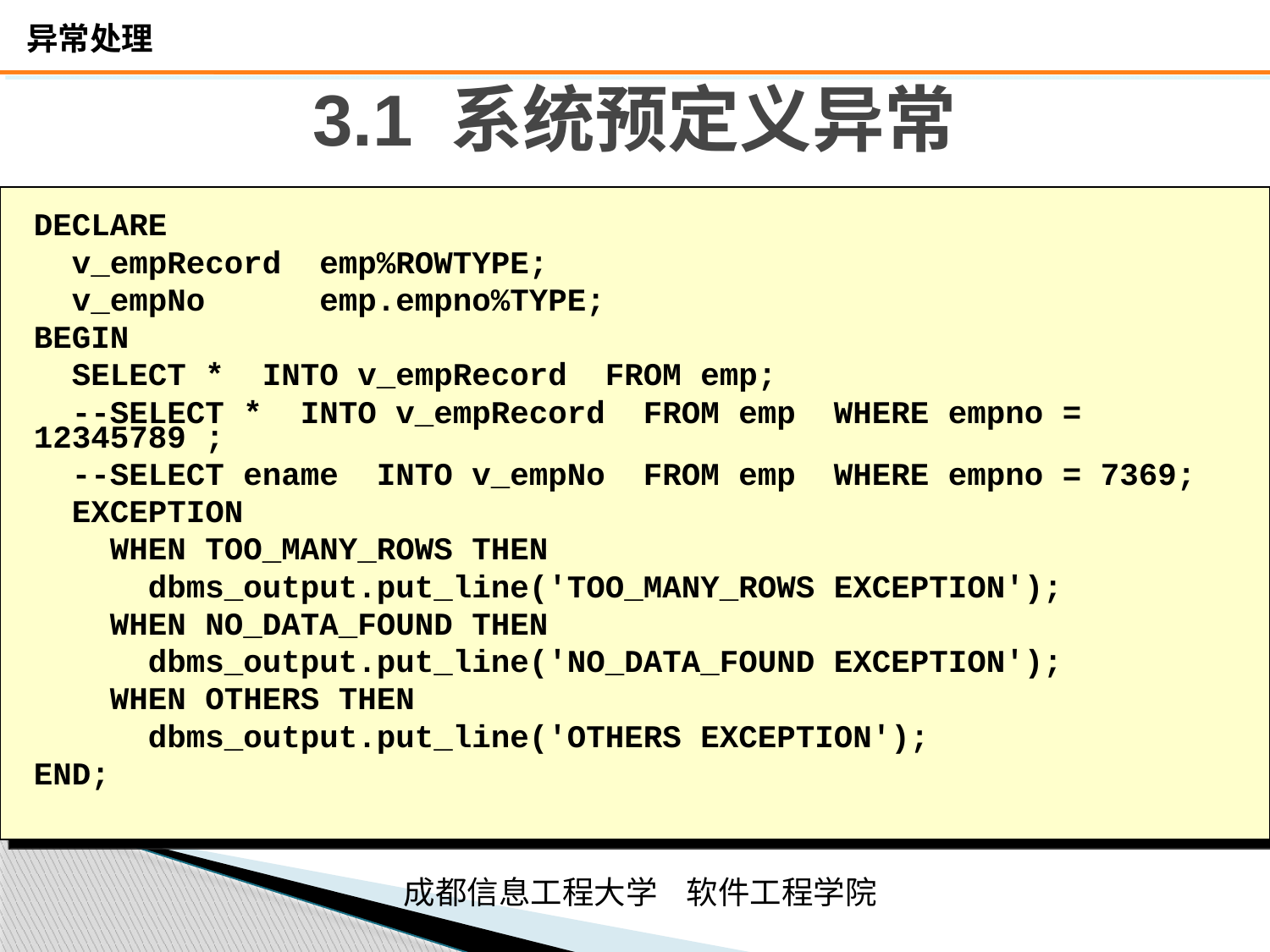

# 3.1 系统预定义异常

DECLARE
  v_empRecord  emp%ROWTYPE;
  v_empNo      emp.empno%TYPE;
BEGIN
  SELECT *  INTO v_empRecord  FROM emp;
  --SELECT *  INTO v_empRecord  FROM emp  WHERE empno = 12345789 ;
  --SELECT ename  INTO v_empNo  FROM emp  WHERE empno = 7369;
  EXCEPTION
    WHEN TOO_MANY_ROWS THEN
      dbms_output.put_line('TOO_MANY_ROWS EXCEPTION');
    WHEN NO_DATA_FOUND THEN
      dbms_output.put_line('NO_DATA_FOUND EXCEPTION');
    WHEN OTHERS THEN
      dbms_output.put_line('OTHERS EXCEPTION');
END;